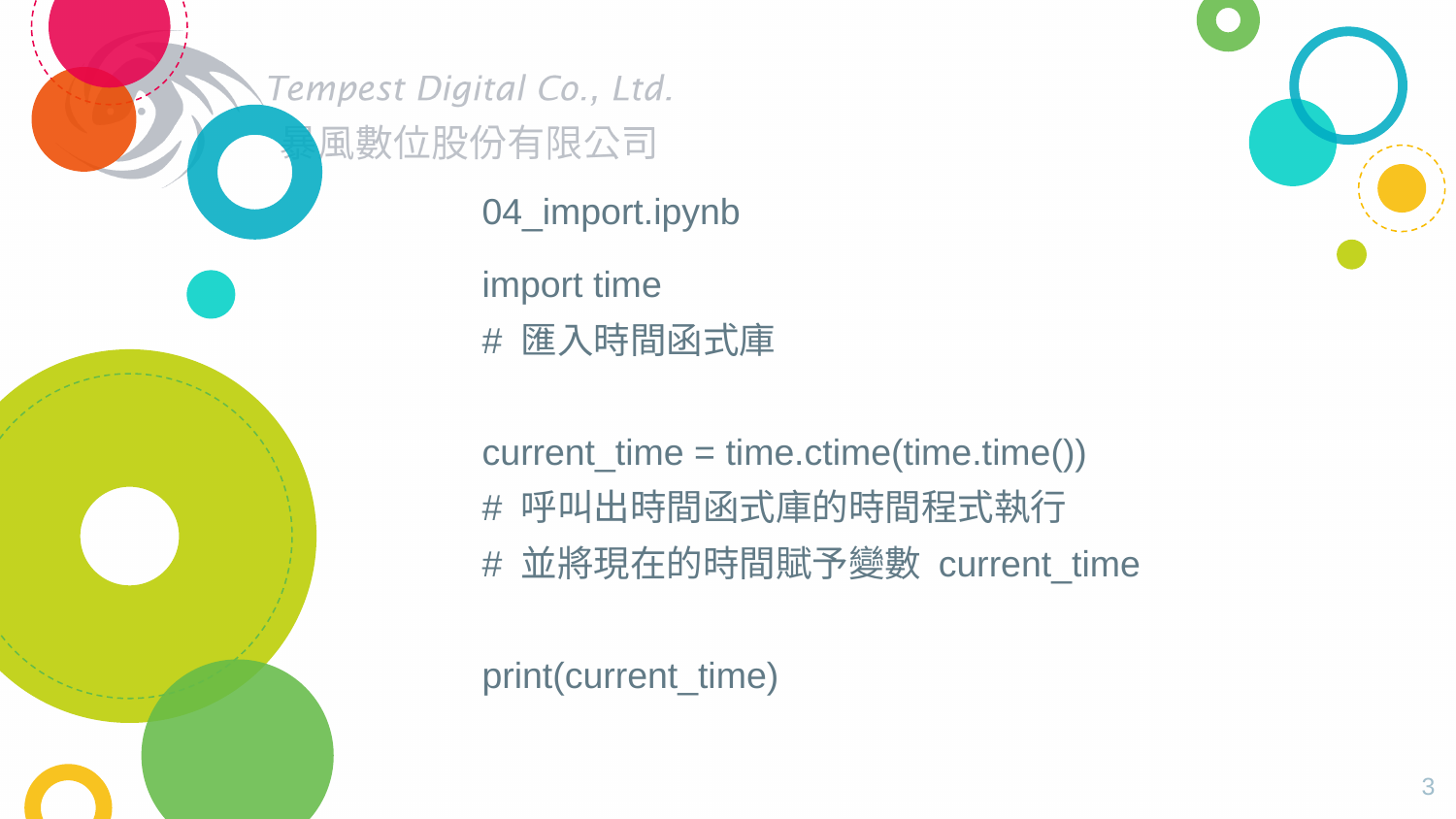

# 04_import.ipynb
import time
# 匯入時間函式庫

current_time = time.ctime(time.time())
# 呼叫出時間函式庫的時間程式執行
# 並將現在的時間賦予變數 current_time

print(current_time)
3